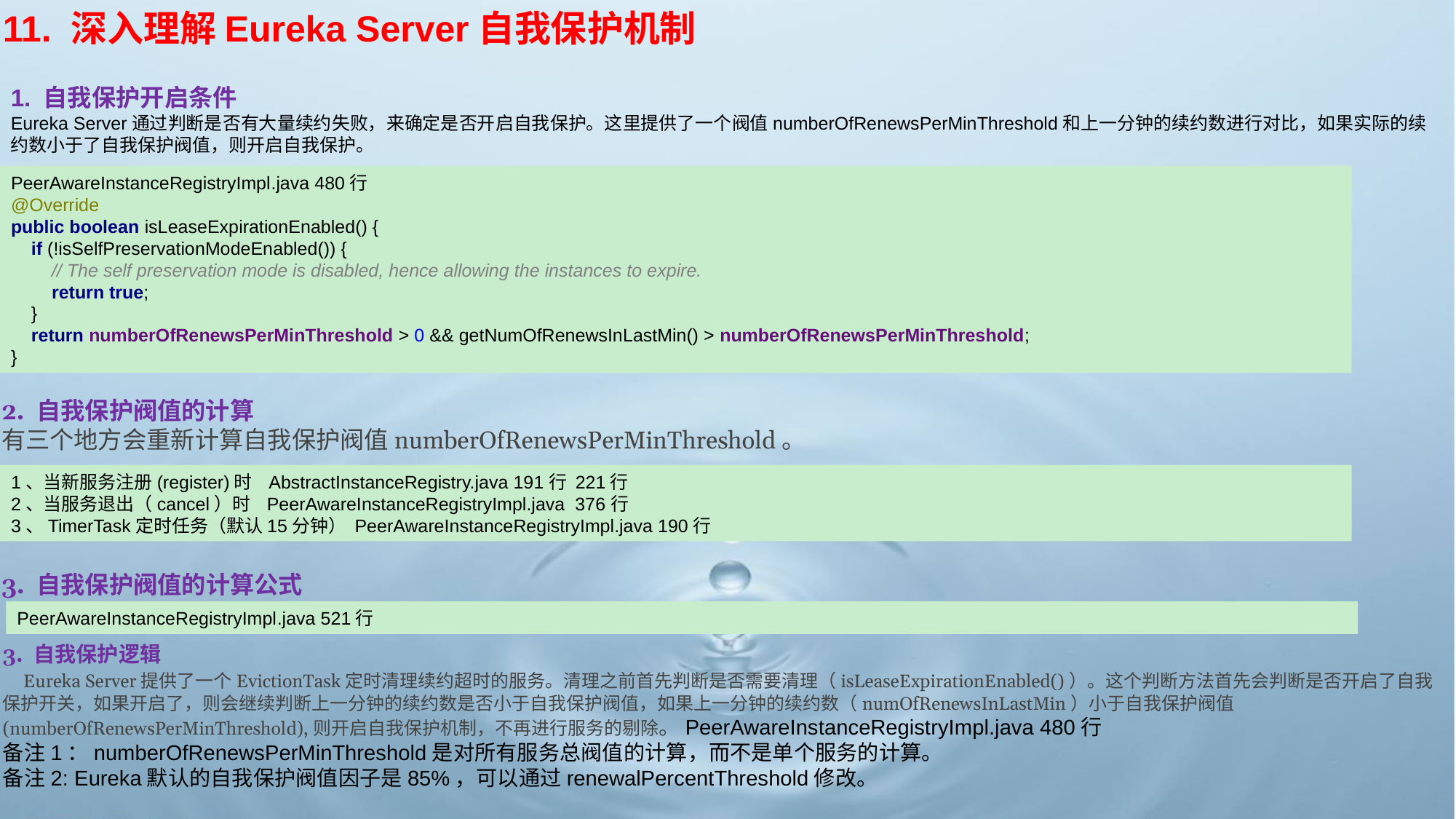

11. 深入理解Eureka Server自我保护机制
1. 自我保护开启条件
Eureka Server通过判断是否有大量续约失败，来确定是否开启自我保护。这里提供了一个阀值numberOfRenewsPerMinThreshold和上一分钟的续约数进行对比，如果实际的续约数小于了自我保护阀值，则开启自我保护。

PeerAwareInstanceRegistryImpl.java 480行
@Override
public boolean isLeaseExpirationEnabled() {
    if (!isSelfPreservationModeEnabled()) {
        // The self preservation mode is disabled, hence allowing the instances to expire.
        return true;
    }
    return numberOfRenewsPerMinThreshold > 0 && getNumOfRenewsInLastMin() > numberOfRenewsPerMinThreshold;
}
2. 自我保护阀值的计算
有三个地方会重新计算自我保护阀值numberOfRenewsPerMinThreshold。
1、当新服务注册(register)时   AbstractInstanceRegistry.java 191行 221行
2、当服务退出（cancel）时   PeerAwareInstanceRegistryImpl.java  376行
3、TimerTask定时任务（默认15分钟） PeerAwareInstanceRegistryImpl.java 190行
3. 自我保护阀值的计算公式

PeerAwareInstanceRegistryImpl.java 521行
3. 自我保护逻辑
    Eureka Server提供了一个EvictionTask定时清理续约超时的服务。清理之前首先判断是否需要清理（isLeaseExpirationEnabled()）。这个判断方法首先会判断是否开启了自我保护开关，如果开启了，则会继续判断上一分钟的续约数是否小于自我保护阀值，如果上一分钟的续约数（numOfRenewsInLastMin）小于自我保护阀值(numberOfRenewsPerMinThreshold),则开启自我保护机制，不再进行服务的剔除。PeerAwareInstanceRegistryImpl.java 480行
备注1：numberOfRenewsPerMinThreshold是对所有服务总阀值的计算，而不是单个服务的计算。
备注2: Eureka默认的自我保护阀值因子是85%，可以通过renewalPercentThreshold修改。